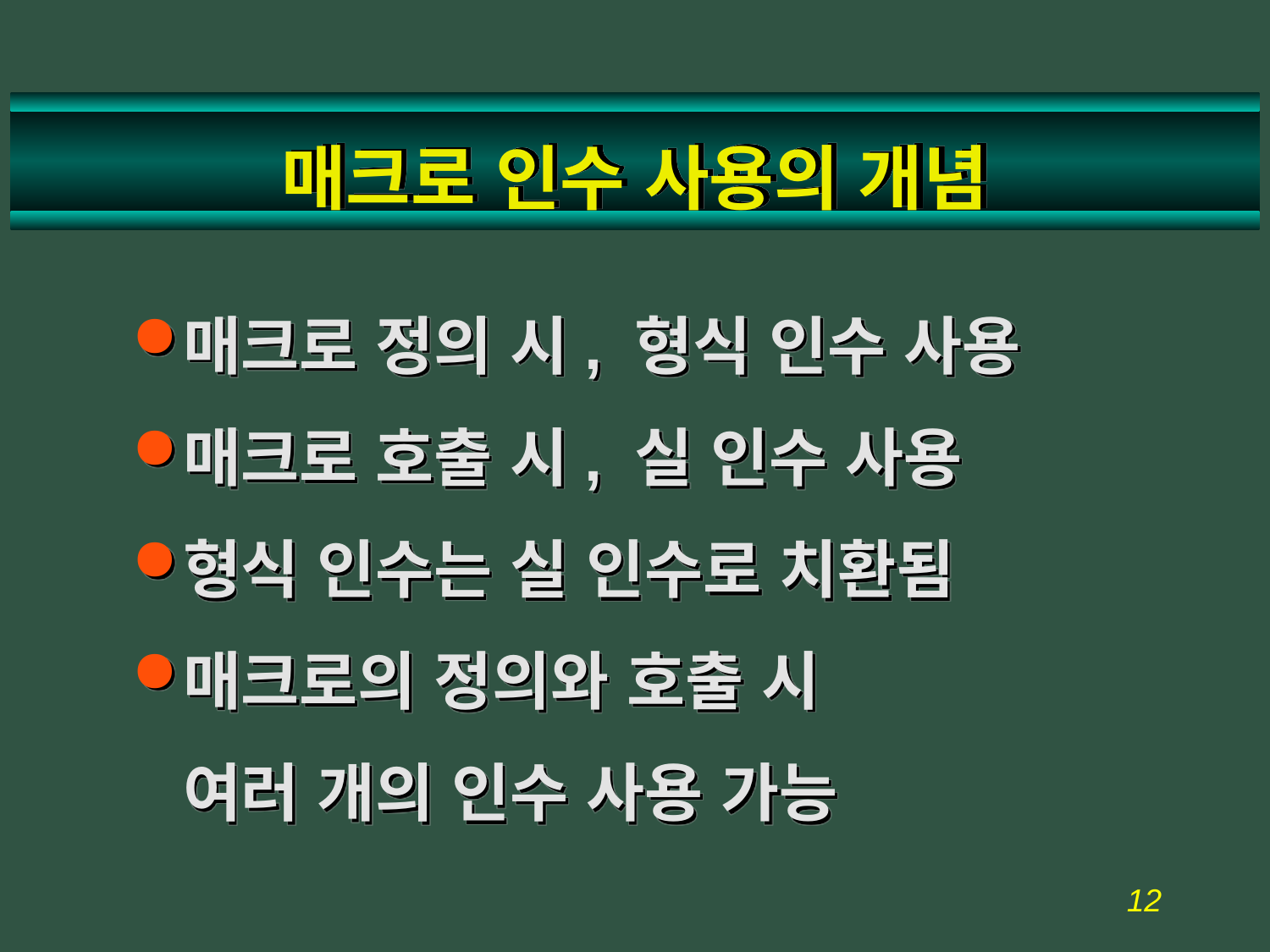

# 매크로 인수 사용의 개념
매크로 정의 시, 형식 인수 사용
매크로 호출 시, 실 인수 사용
형식 인수는 실 인수로 치환됨
매크로의 정의와 호출 시
	여러 개의 인수 사용 가능
12